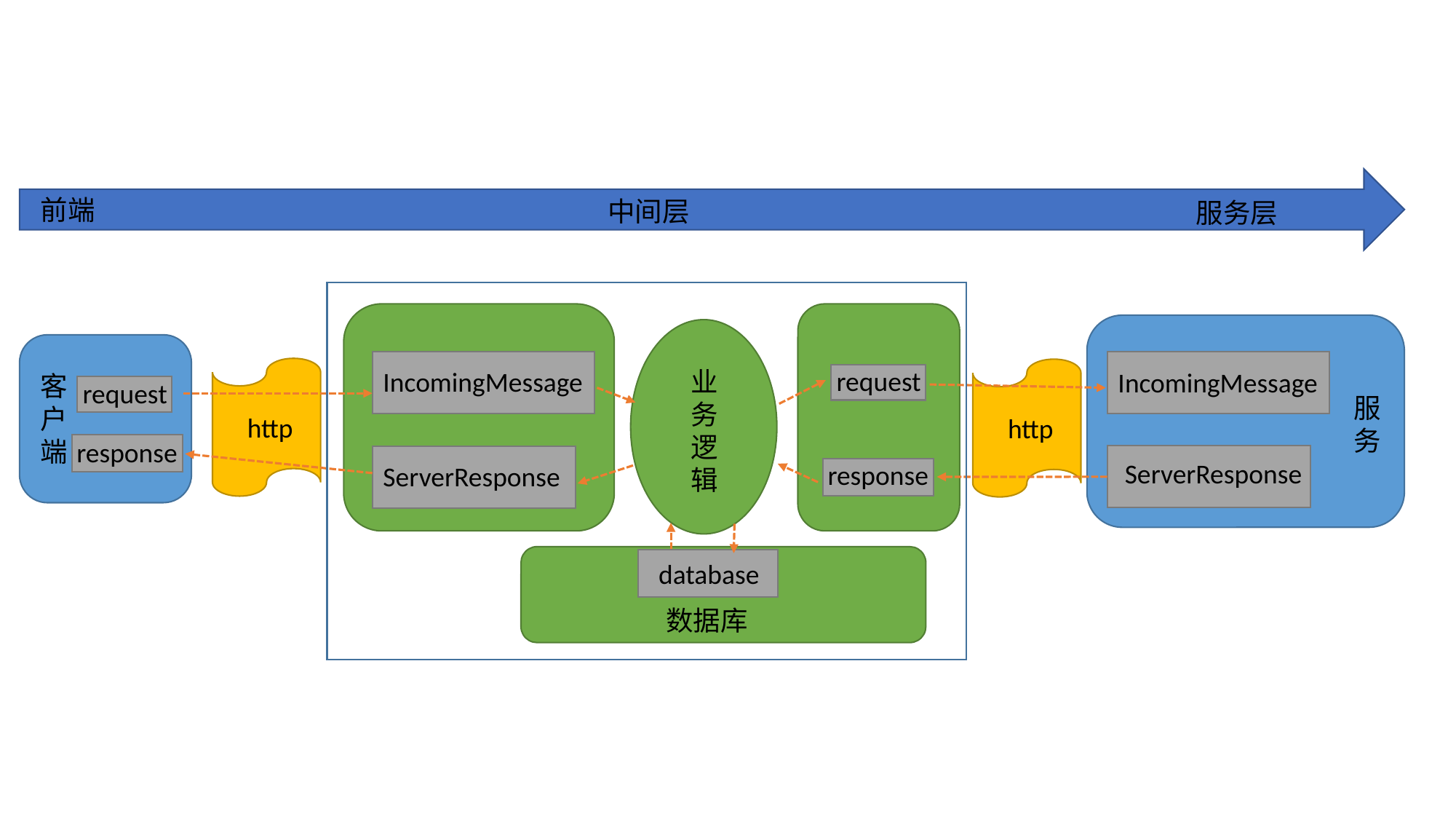

前端
中间层
服务层

request
IncomingMessage
业务逻辑

IncomingMessage
客户端

request

服务
http
http
response

ServerResponse
response
ServerResponse

database
数据库